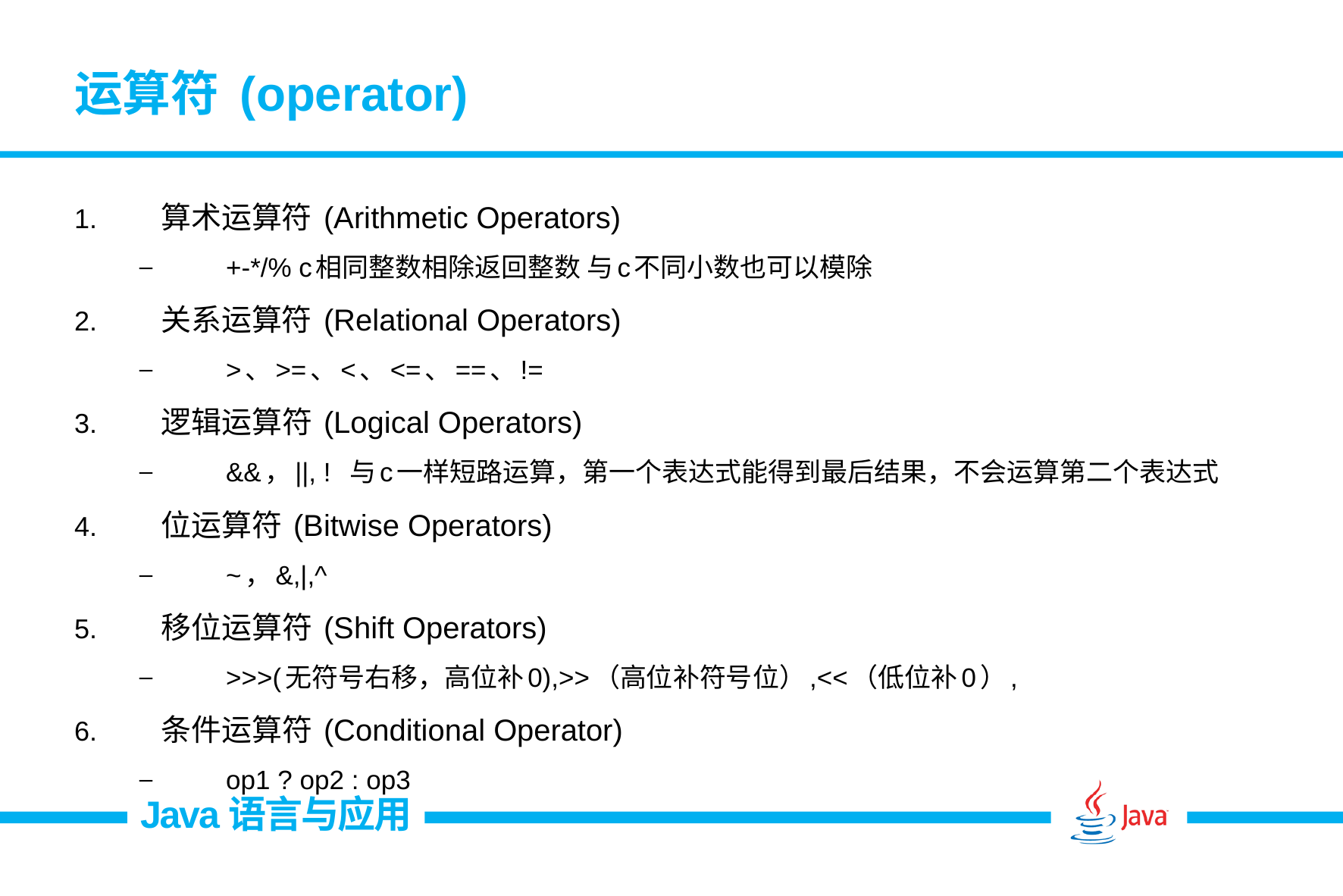

# 运算符 (operator)
算术运算符 (Arithmetic Operators)
+-*/% c相同整数相除返回整数 与c不同小数也可以模除
关系运算符 (Relational Operators)
>、>=、<、<=、==、!=
逻辑运算符 (Logical Operators)
&&，||, !  与c一样短路运算，第一个表达式能得到最后结果，不会运算第二个表达式
位运算符 (Bitwise Operators)
~，&,|,^
移位运算符 (Shift Operators)
>>>(无符号右移，高位补0),>>（高位补符号位）,<<（低位补0）,
条件运算符 (Conditional Operator)
op1 ? op2 : op3